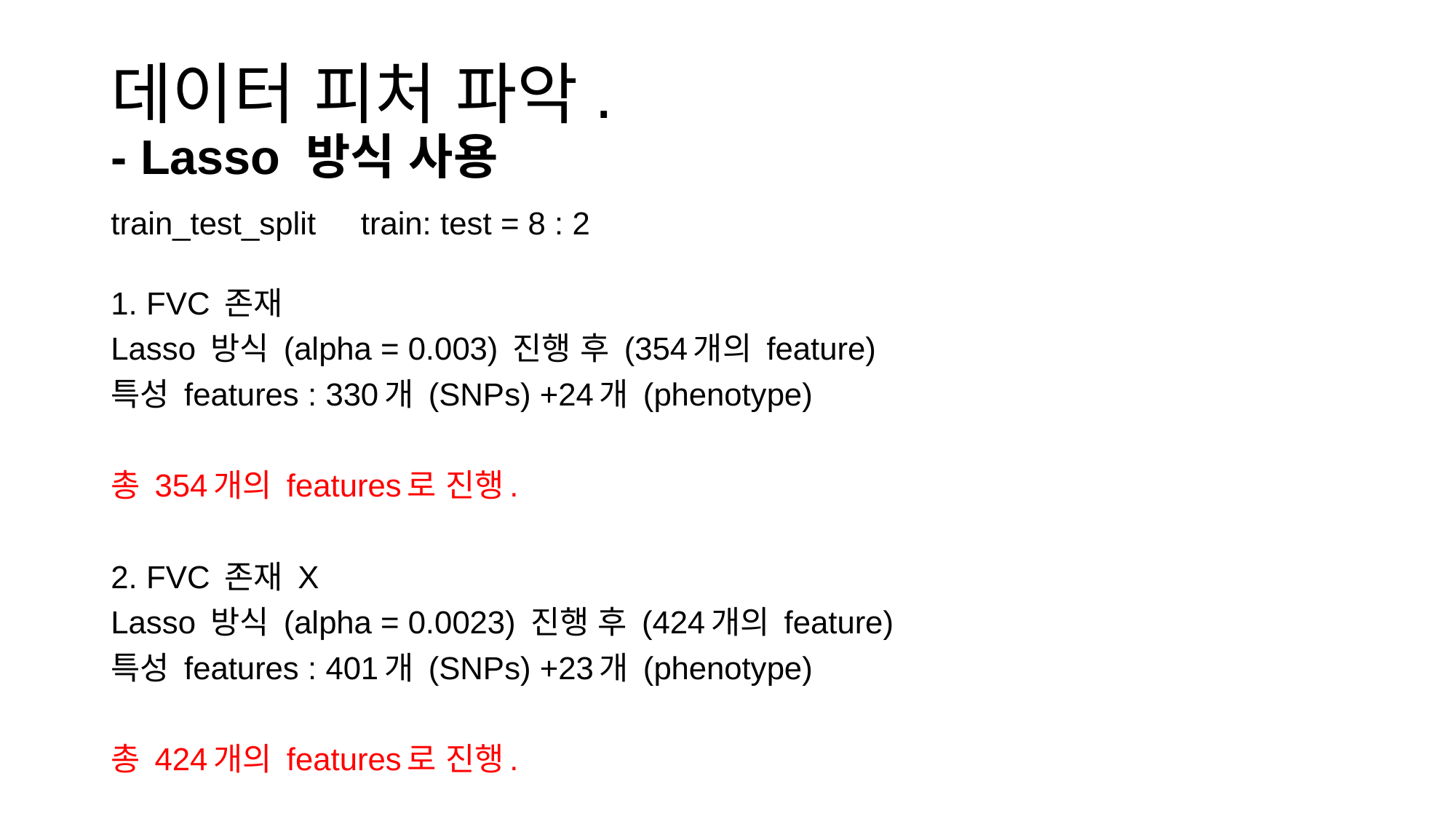

# 데이터 피처 파악. - Lasso 방식 사용
train_test_split     train: test = 8 : 2
1. FVC 존재
Lasso 방식 (alpha = 0.003) 진행 후 (354개의 feature)
특성 features : 330개 (SNPs) +24개 (phenotype)

총 354개의 features로 진행.

2. FVC 존재 X
Lasso 방식 (alpha = 0.0023) 진행 후 (424개의 feature)
특성 features : 401개 (SNPs) +23개 (phenotype)

총 424개의 features로 진행.